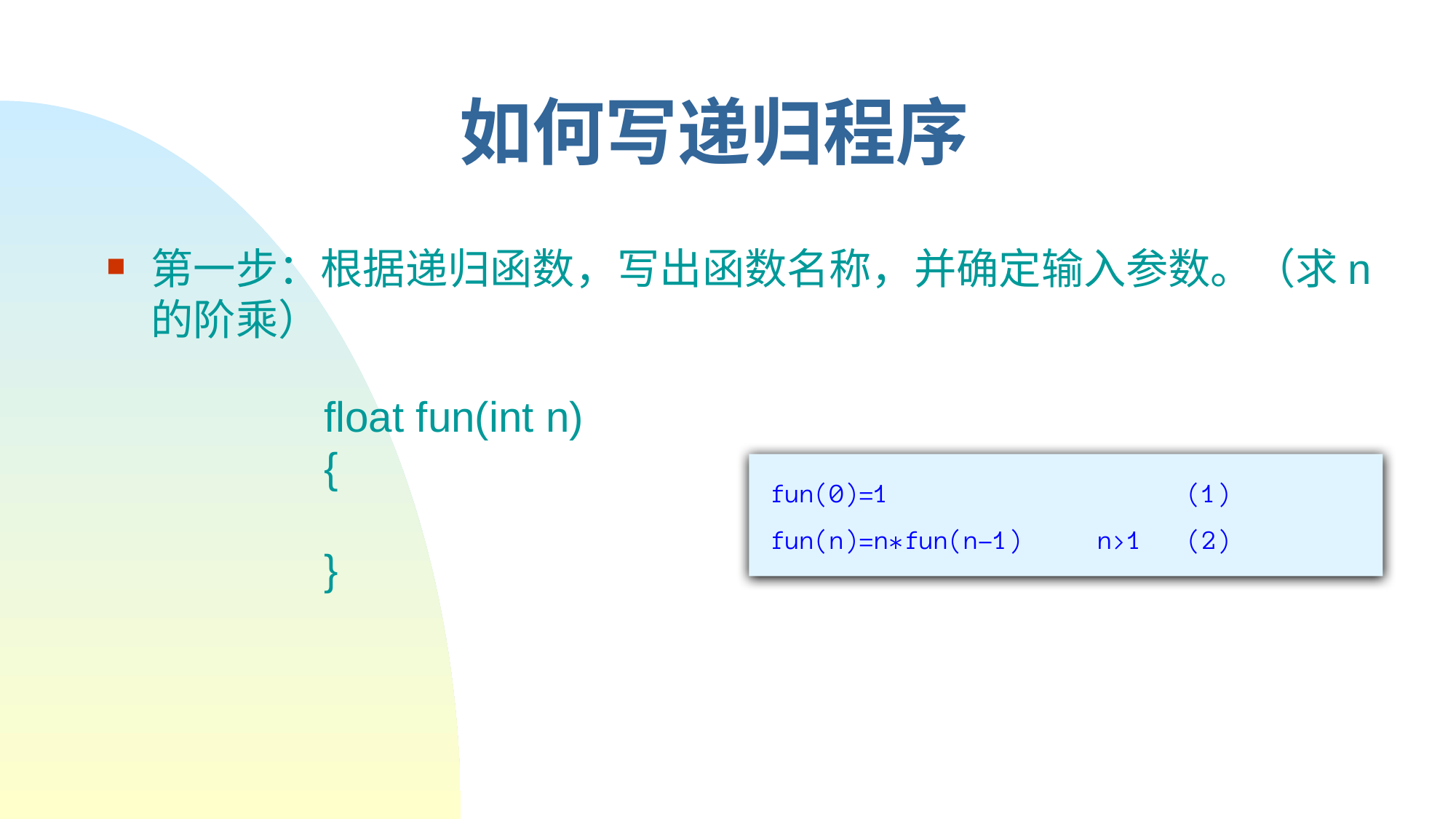

# 如何写递归程序
第一步：根据递归函数，写出函数名称，并确定输入参数。（求n的阶乘）
float fun(int n)
{

}
fun(0)=1                    (1)
fun(n)=n*fun(n-1)     n>1   (2)